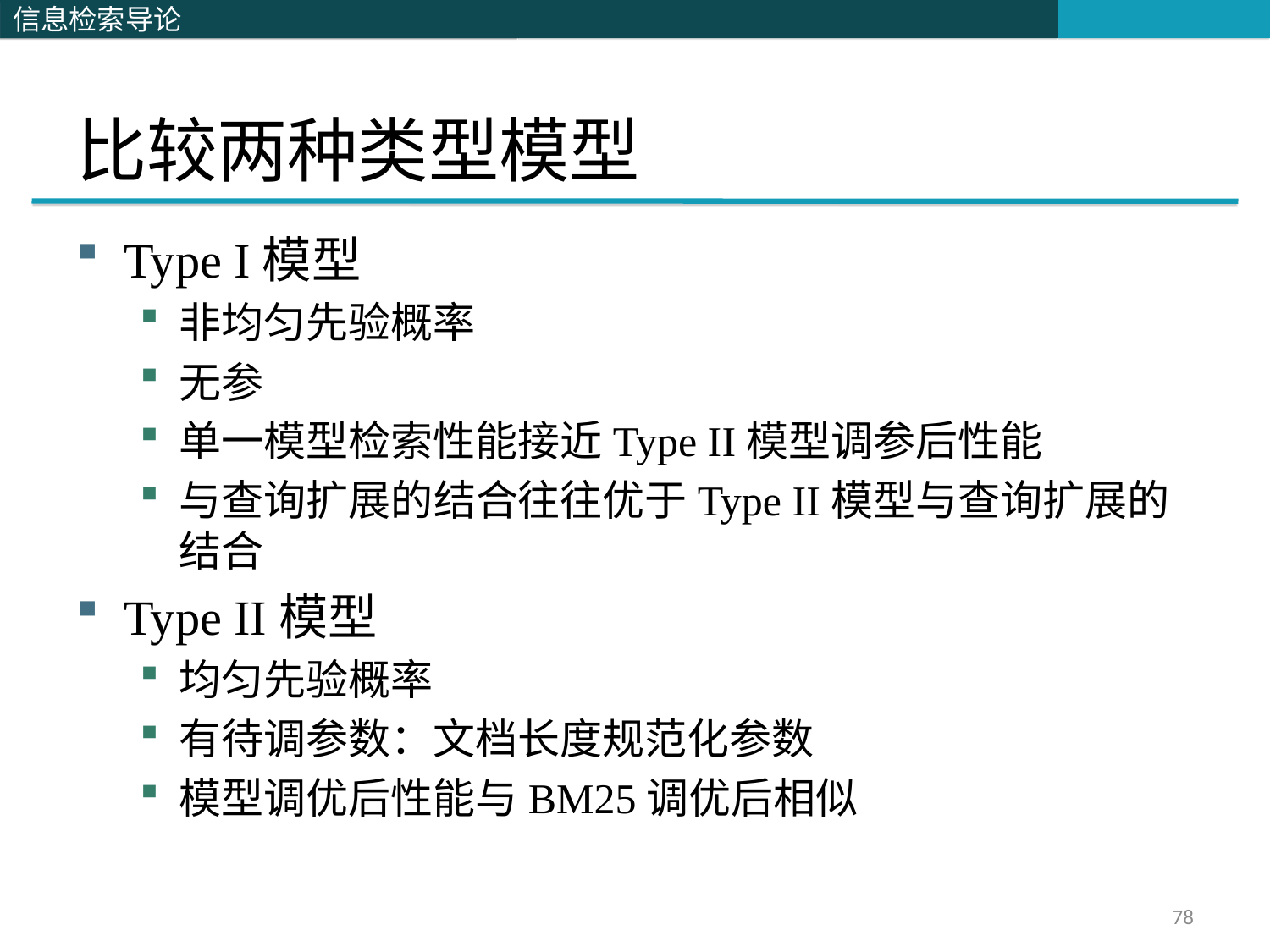

# 比较两种类型模型
Type I模型
非均匀先验概率
无参
单一模型检索性能接近Type II模型调参后性能
与查询扩展的结合往往优于Type II模型与查询扩展的结合
Type II模型
均匀先验概率
有待调参数：文档长度规范化参数
模型调优后性能与BM25调优后相似
78